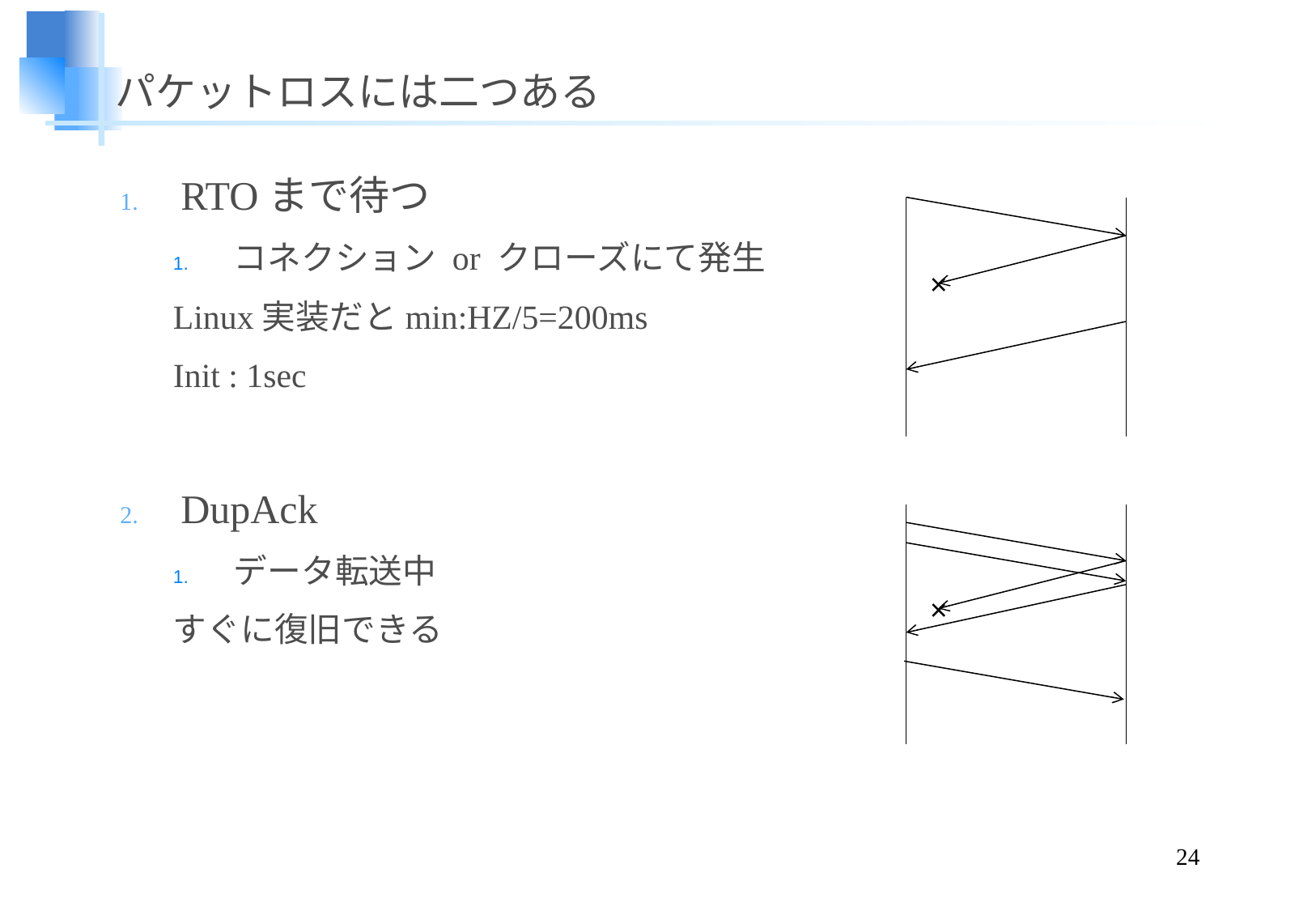

# パケットロスには二つある
RTOまで待つ
コネクション or クローズにて発生
Linux実装だとmin:HZ/5=200ms
Init : 1sec

DupAck
データ転送中
すぐに復旧できる
×
×
24